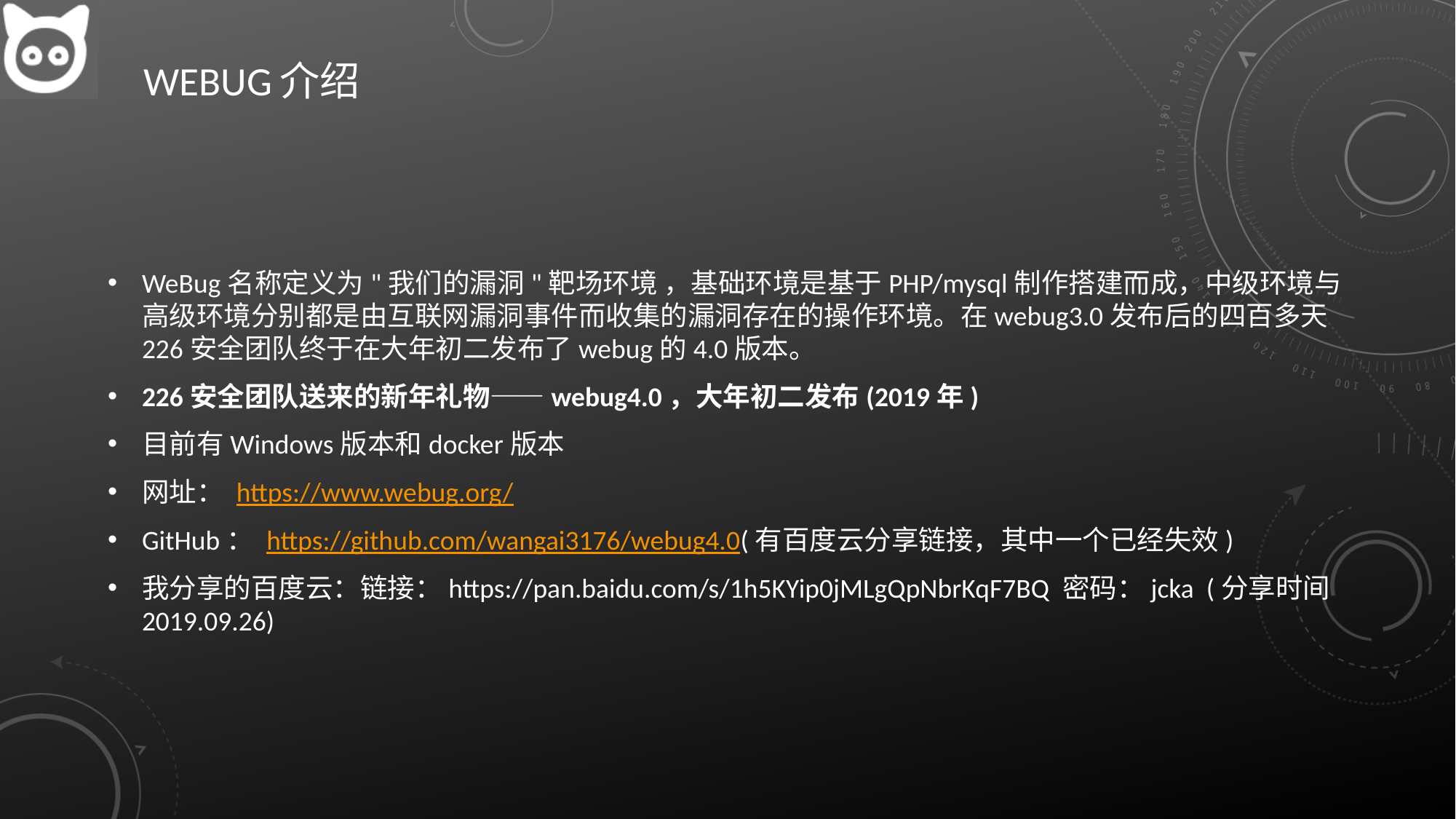

# Webug介绍
WeBug名称定义为"我们的漏洞"靶场环境 ，基础环境是基于PHP/mysql制作搭建而成，中级环境与高级环境分别都是由互联网漏洞事件而收集的漏洞存在的操作环境。在webug3.0发布后的四百多天226安全团队终于在大年初二发布了webug的4.0版本。
226安全团队送来的新年礼物——webug4.0，大年初二发布(2019年)
目前有Windows版本和docker版本
网址： https://www.webug.org/
GitHub： https://github.com/wangai3176/webug4.0(有百度云分享链接，其中一个已经失效)
我分享的百度云：链接：https://pan.baidu.com/s/1h5KYip0jMLgQpNbrKqF7BQ 密码：jcka  (分享时间2019.09.26)